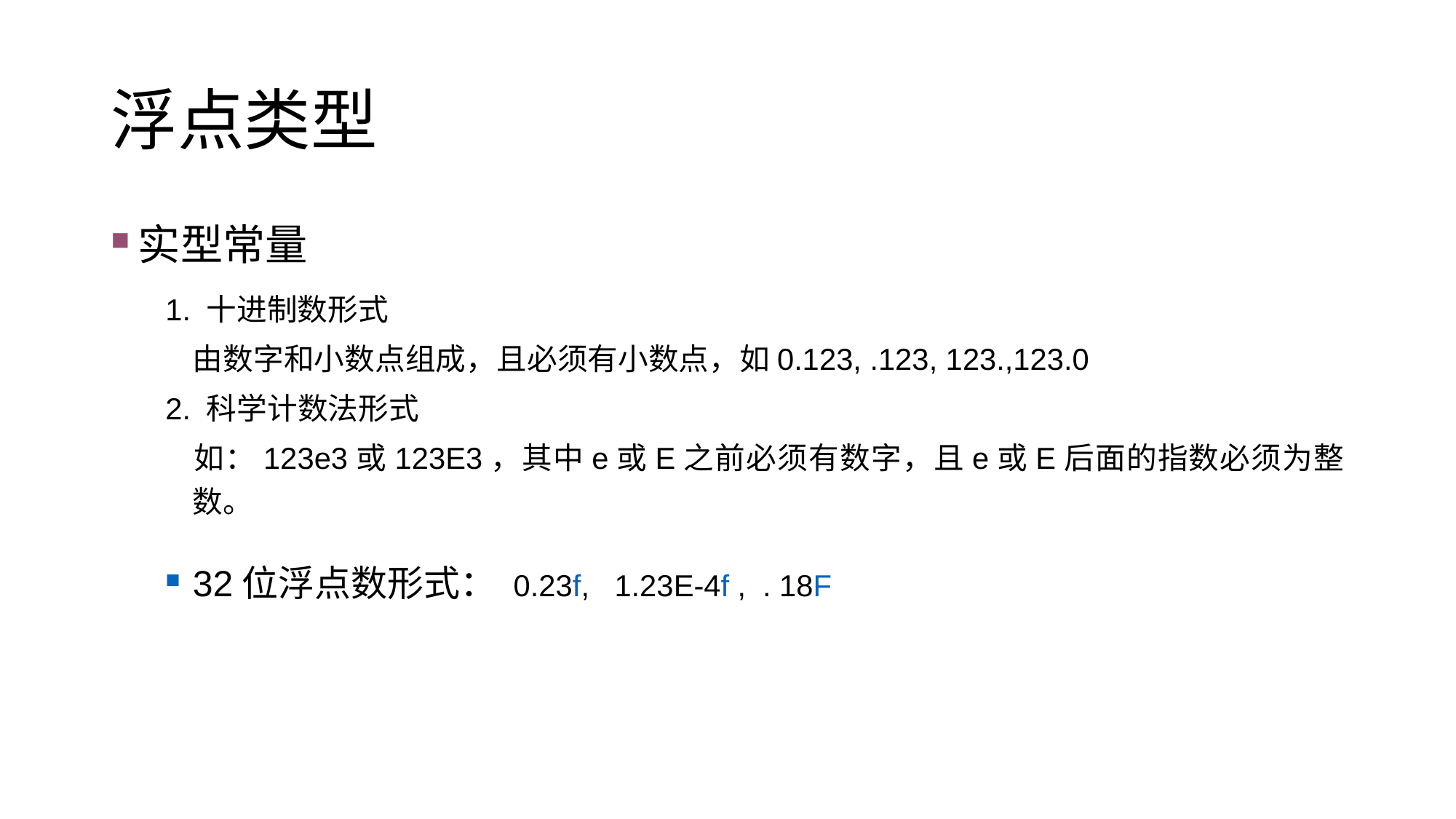

# 浮点类型
实型常量
1. 十进制数形式
	由数字和小数点组成，且必须有小数点，如0.123, .123, 123.,123.0
2. 科学计数法形式
	如：123e3或123E3，其中e或E之前必须有数字，且e或E后面的指数必须为整数。

32位浮点数形式： 0.23f,   1.23E-4f ,  . 18F